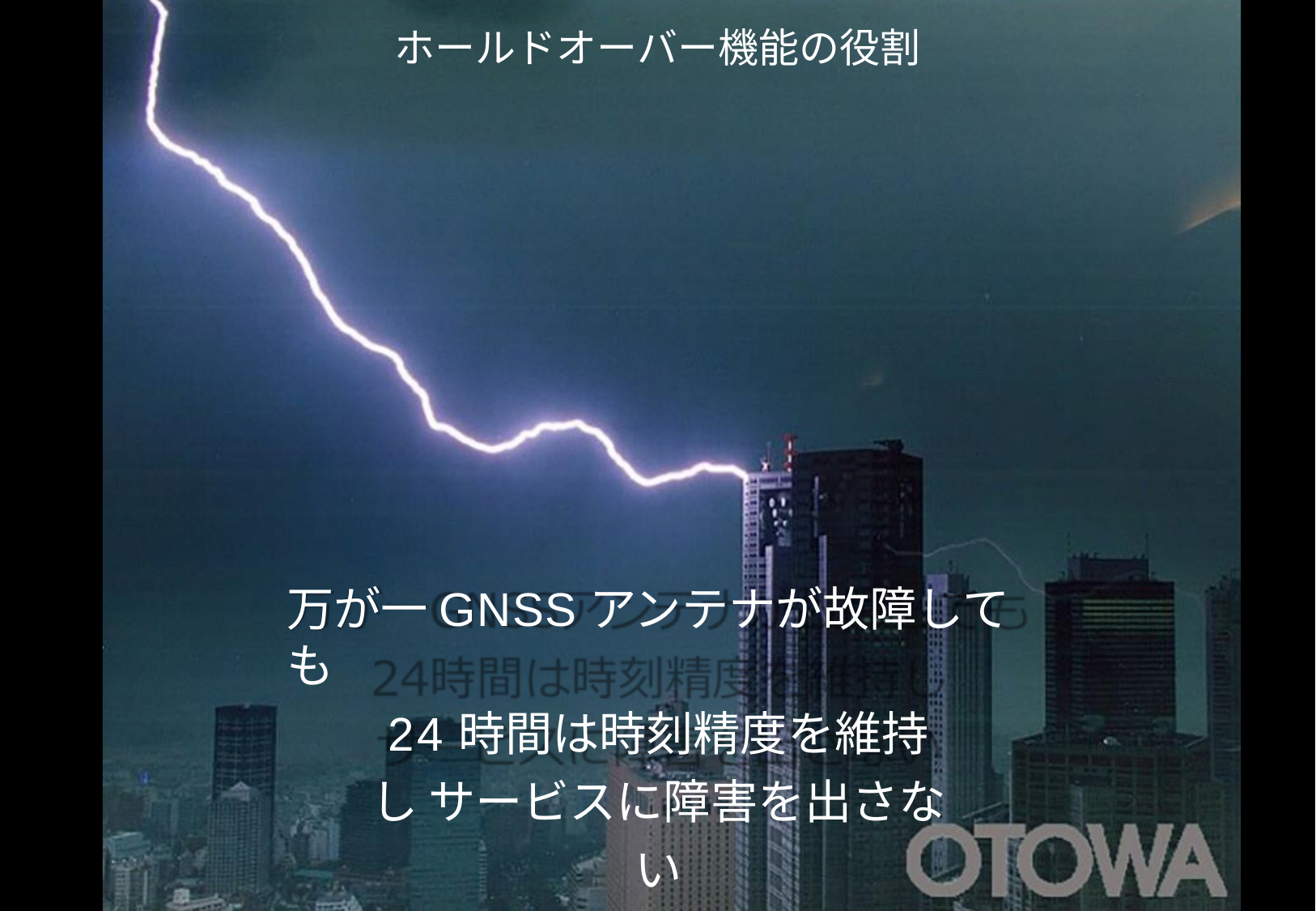

# ホールドオーバー機能の役割
万が一GNSSアンテナが故障しても
24時間は時刻精度を維持し サービスに障害を出さない